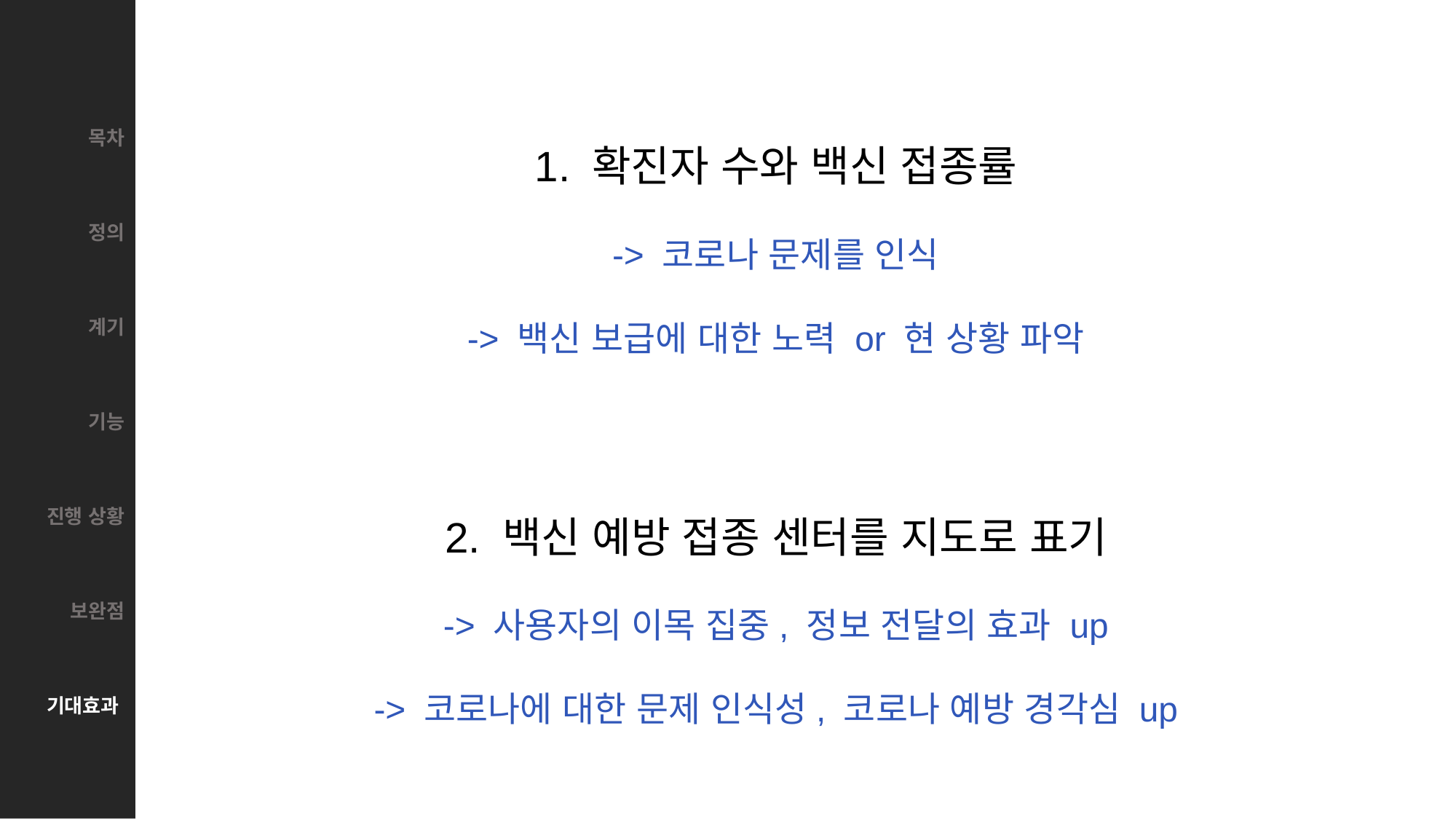

목차

정의

계기

기능

진행 상황

보완점

기대효과
1. 확진자 수와 백신 접종률
-> 코로나 문제를 인식
-> 백신 보급에 대한 노력 or 현 상황 파악
2. 백신 예방 접종 센터를 지도로 표기
-> 사용자의 이목 집중, 정보 전달의 효과 up
-> 코로나에 대한 문제 인식성, 코로나 예방 경각심 up